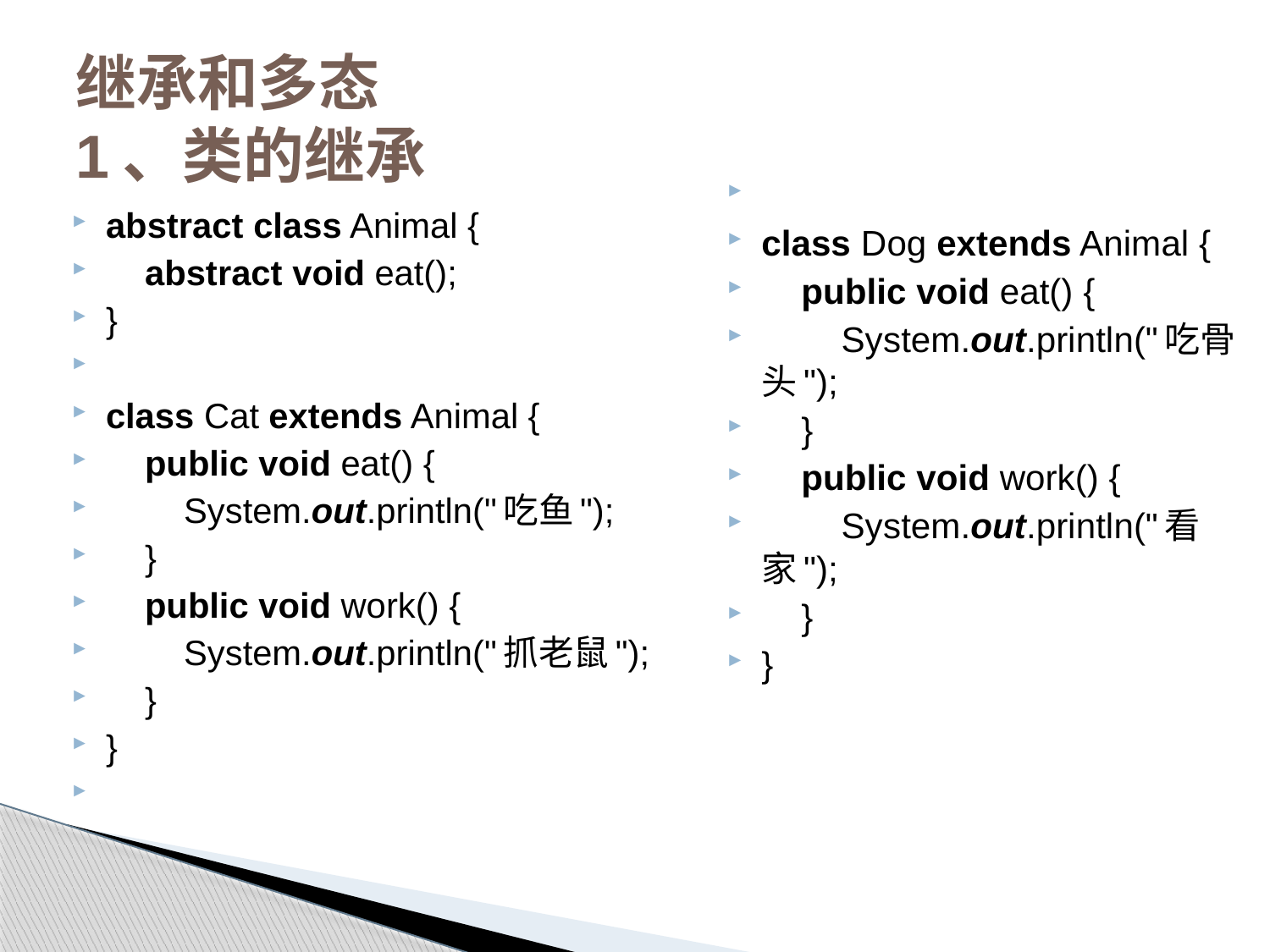

# 继承和多态 1、类的继承

class Dog extends Animal {
    public void eat() {
        System.out.println("吃骨头");
    }
    public void work() {
        System.out.println("看家");
    }
}

abstract class Animal {
    abstract void eat();
}

class Cat extends Animal {
    public void eat() {
        System.out.println("吃鱼");
    }
    public void work() {
        System.out.println("抓老鼠");
    }
}